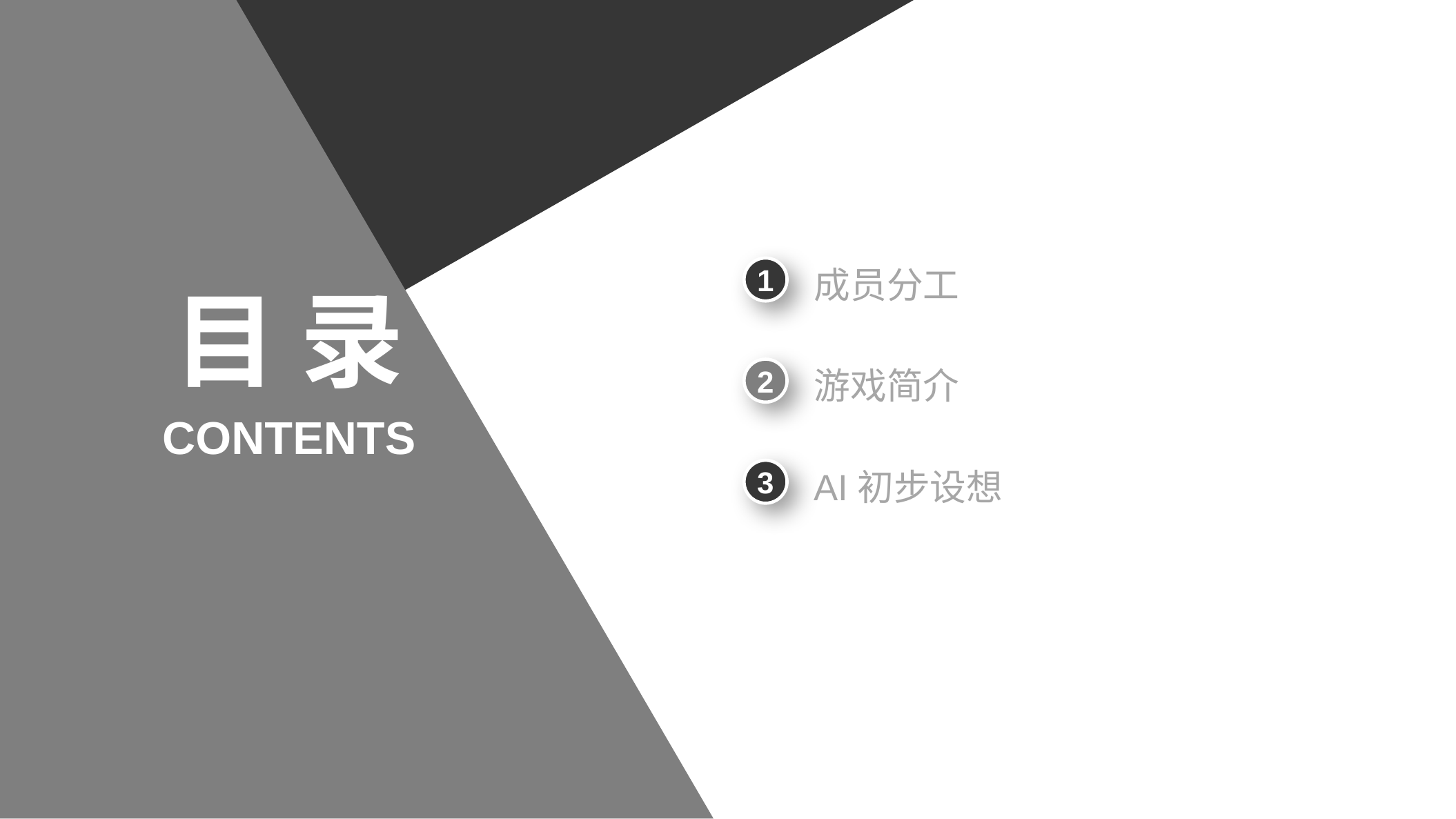

1
成员分工
目 录
2
游戏简介
CONTENTS
3
AI初步设想